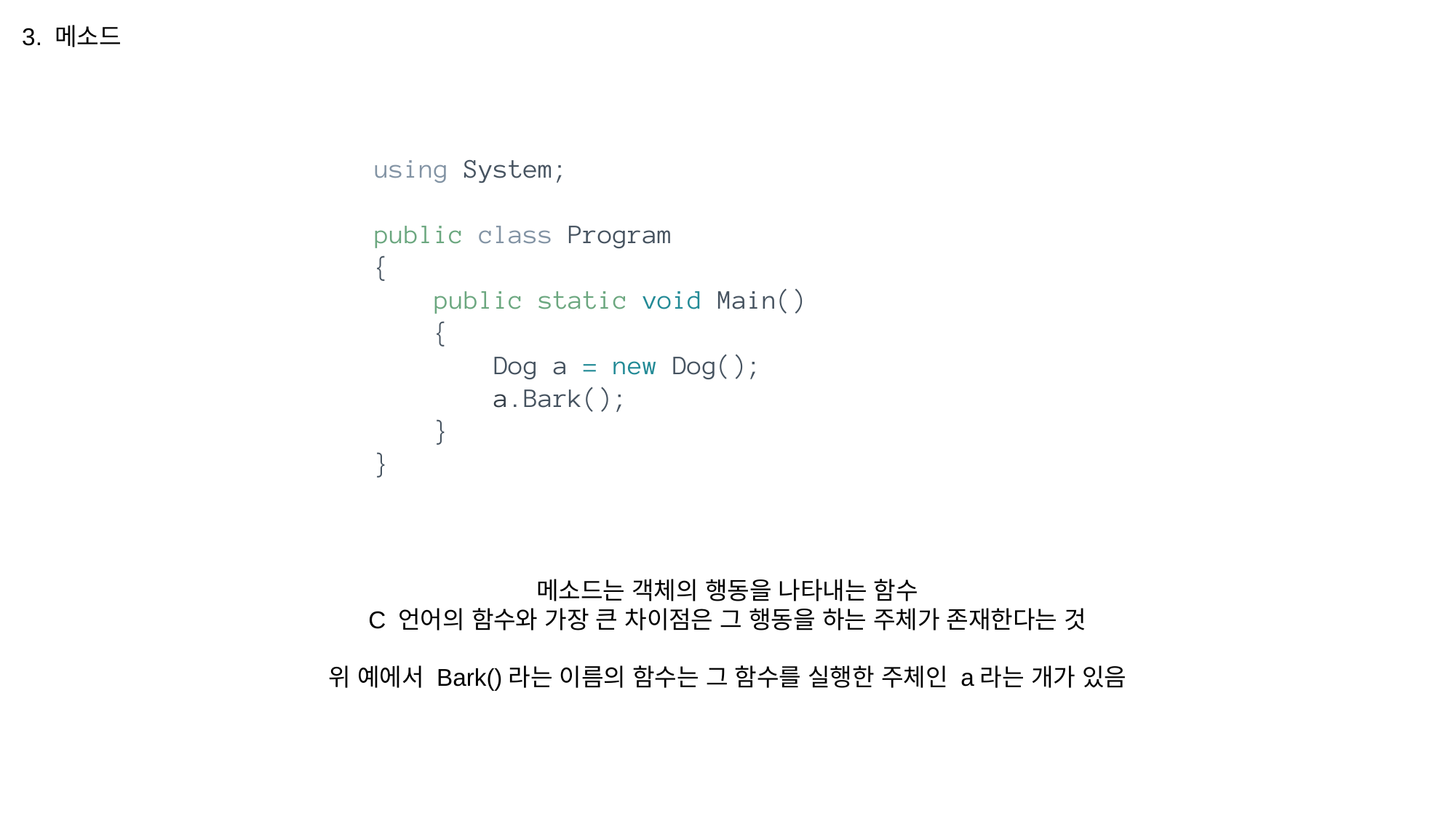

3. 메소드
using System;
public class Program
{
    public static void Main()
    {
        Dog a = new Dog();
        a.Bark();
    }
}
메소드는 객체의 행동을 나타내는 함수
C 언어의 함수와 가장 큰 차이점은 그 행동을 하는 주체가 존재한다는 것

위 예에서 Bark()라는 이름의 함수는 그 함수를 실행한 주체인 a라는 개가 있음